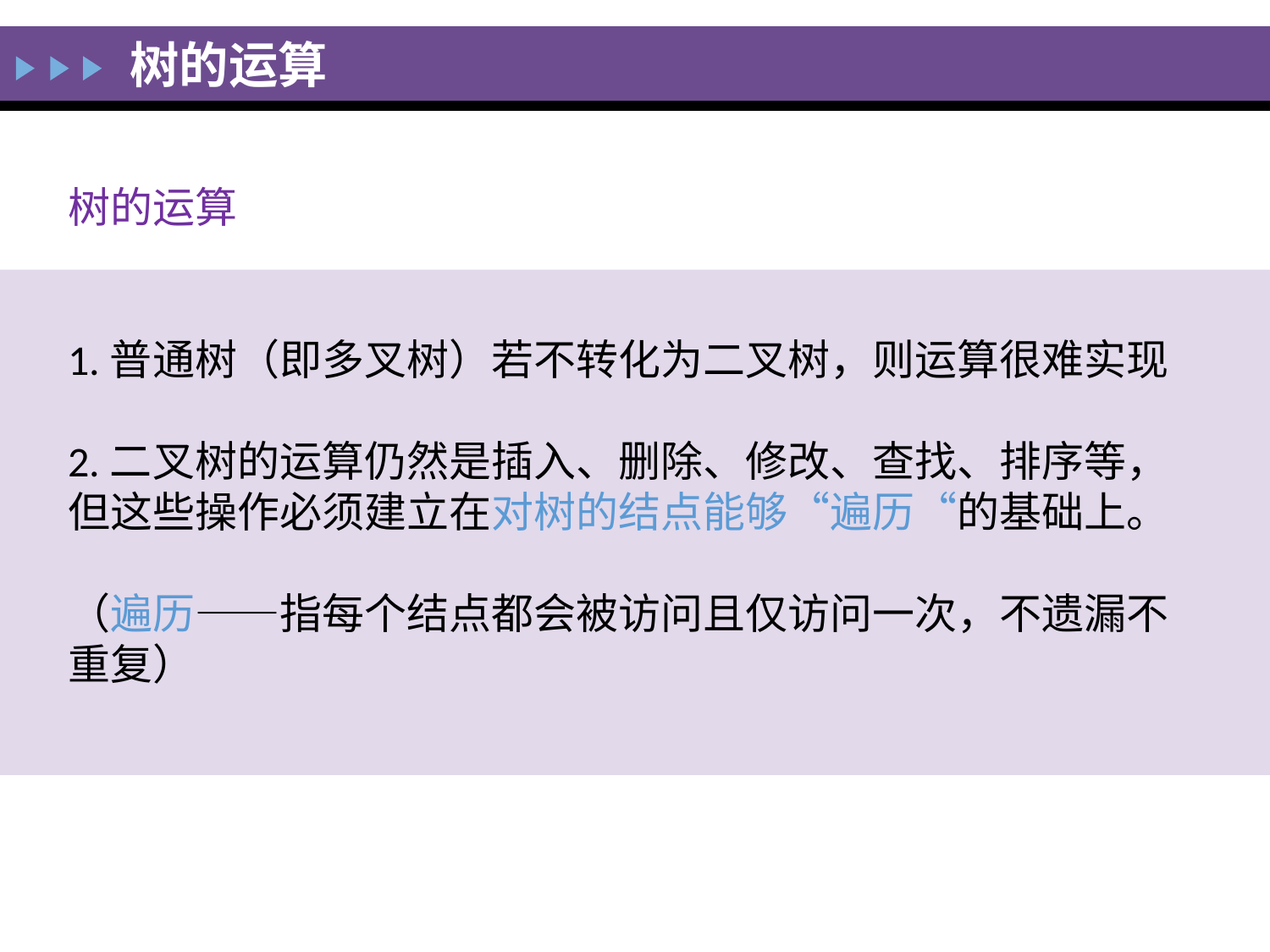

# 树的运算
树的运算

1.普通树（即多叉树）若不转化为二叉树，则运算很难实现

2.二叉树的运算仍然是插入、删除、修改、查找、排序等，但这些操作必须建立在对树的结点能够“遍历“的基础上。

（遍历——指每个结点都会被访问且仅访问一次，不遗漏不重复）